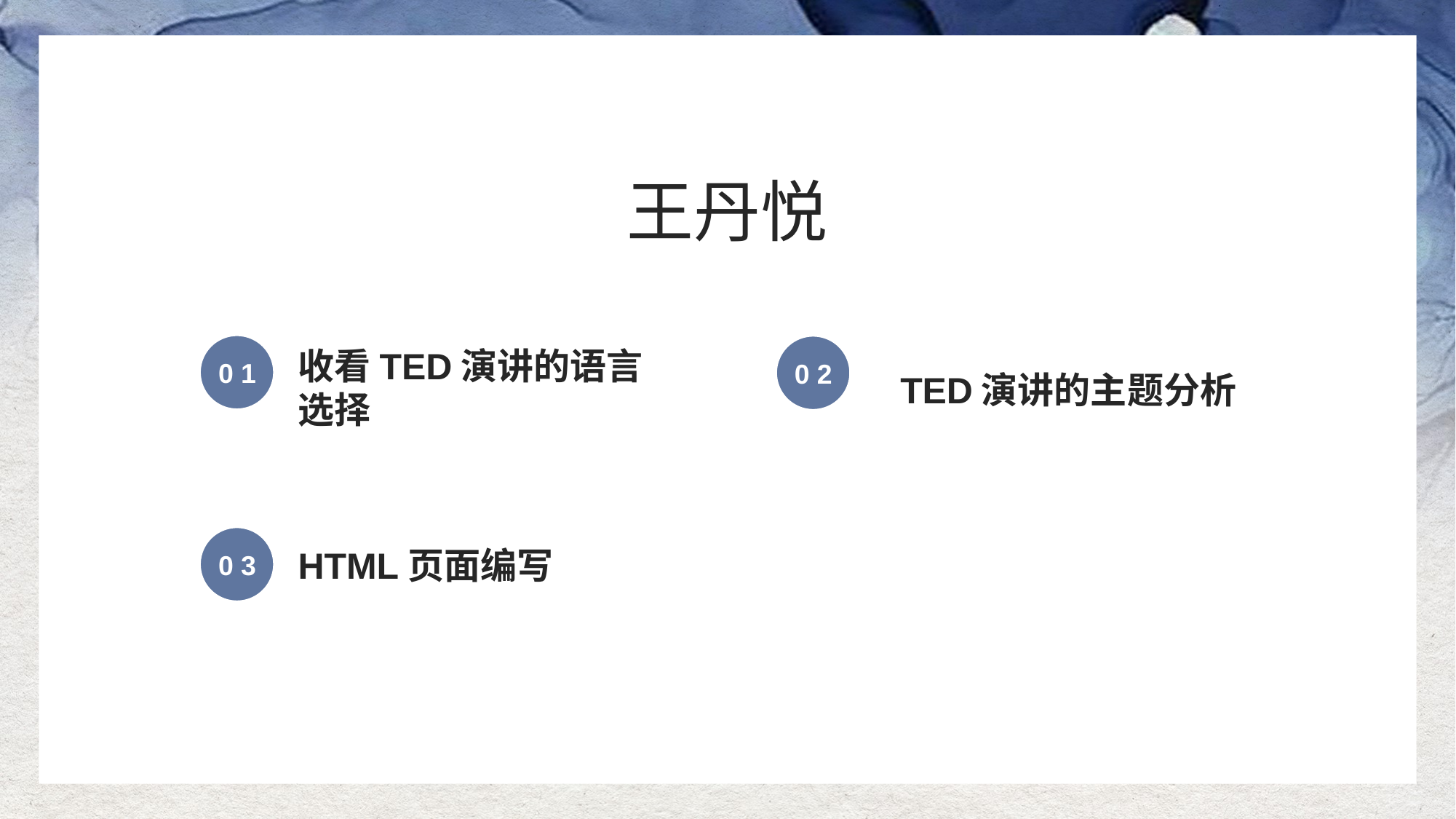

王丹悦

收看TED演讲的语言选择

0 1
0 2
TED演讲的主题分析

0 3
HTML页面编写